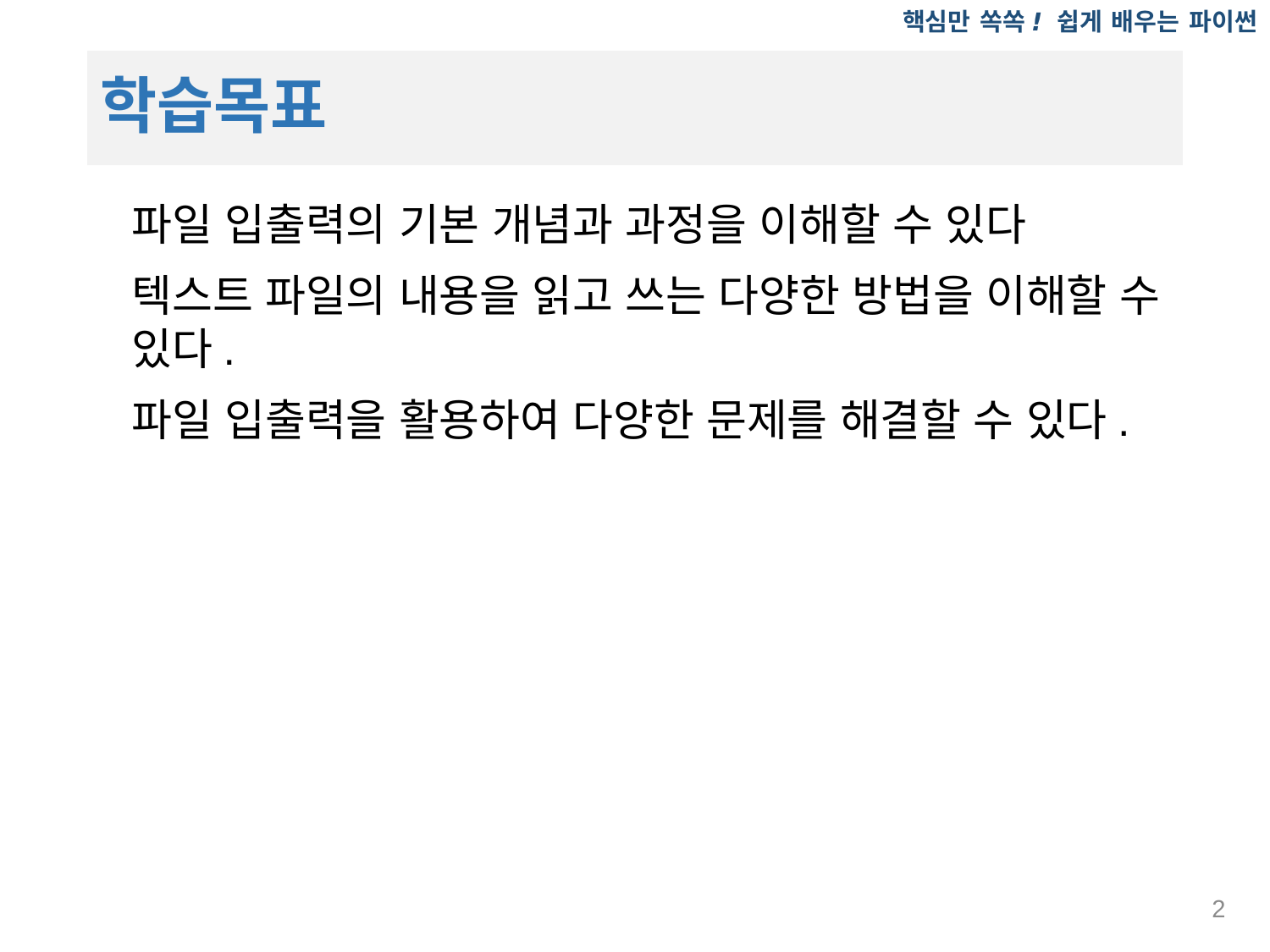

# 학습목표
파일 입출력의 기본 개념과 과정을 이해할 수 있다
텍스트 파일의 내용을 읽고 쓰는 다양한 방법을 이해할 수 있다.
파일 입출력을 활용하여 다양한 문제를 해결할 수 있다.

2